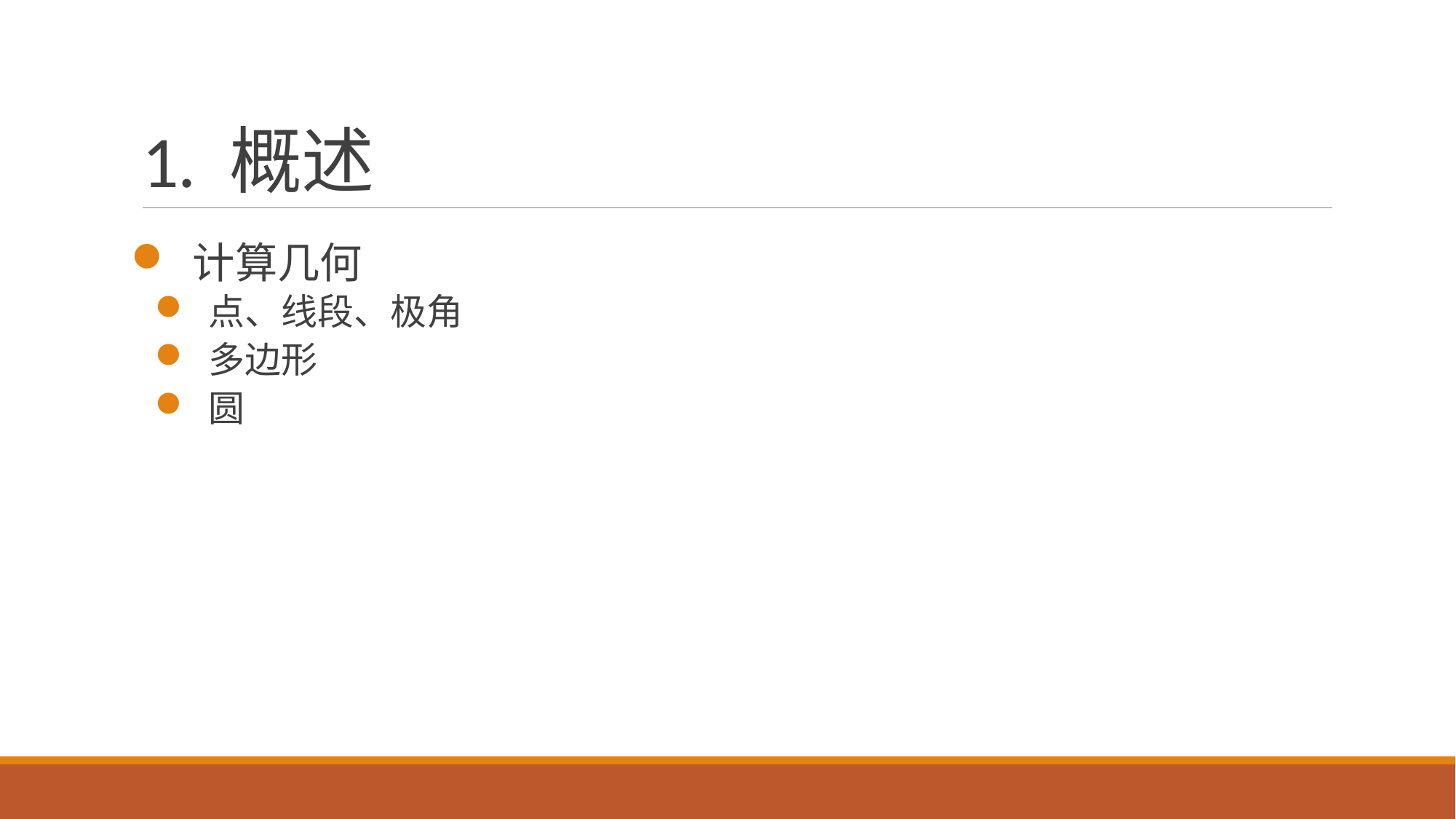

# 1. 概述
 计算几何
 点、线段、极角
 多边形
 圆